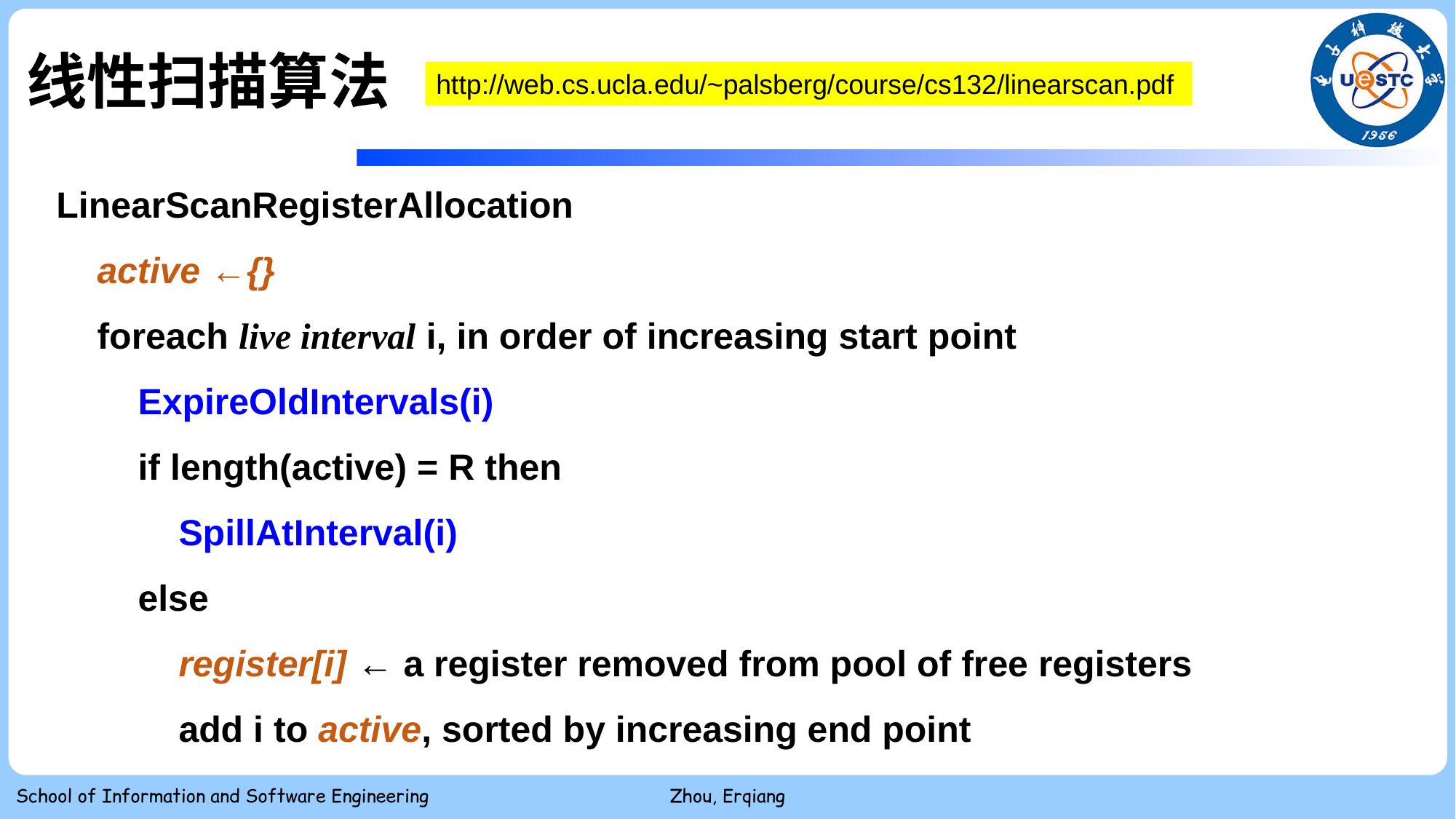

# 线性扫描算法
http://web.cs.ucla.edu/~palsberg/course/cs132/linearscan.pdf
LinearScanRegisterAllocation
    active ←{}
    foreach live interval i, in order of increasing start point
        ExpireOldIntervals(i)
        if length(active) = R then
            SpillAtInterval(i)
        else
            register[i] ← a register removed from pool of free registers
            add i to active, sorted by increasing end point
School of Information and Software Engineering
Zhou, Erqiang
32